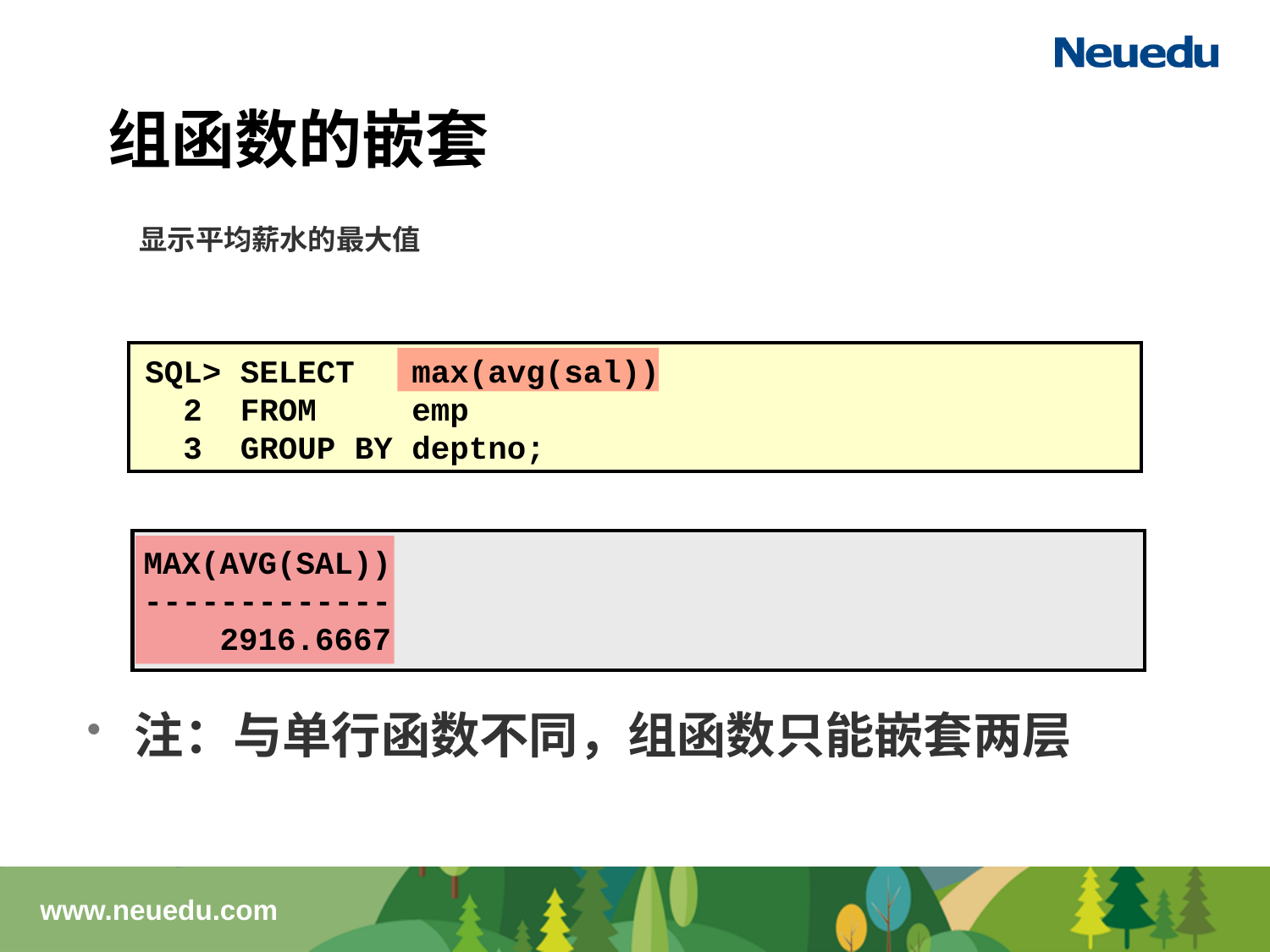

组函数的嵌套
显示平均薪水的最大值
SQL> SELECT   max(avg(sal))
  2  FROM     emp
  3  GROUP BY deptno;

MAX(AVG(SAL))
-------------
    2916.6667

注：与单行函数不同，组函数只能嵌套两层